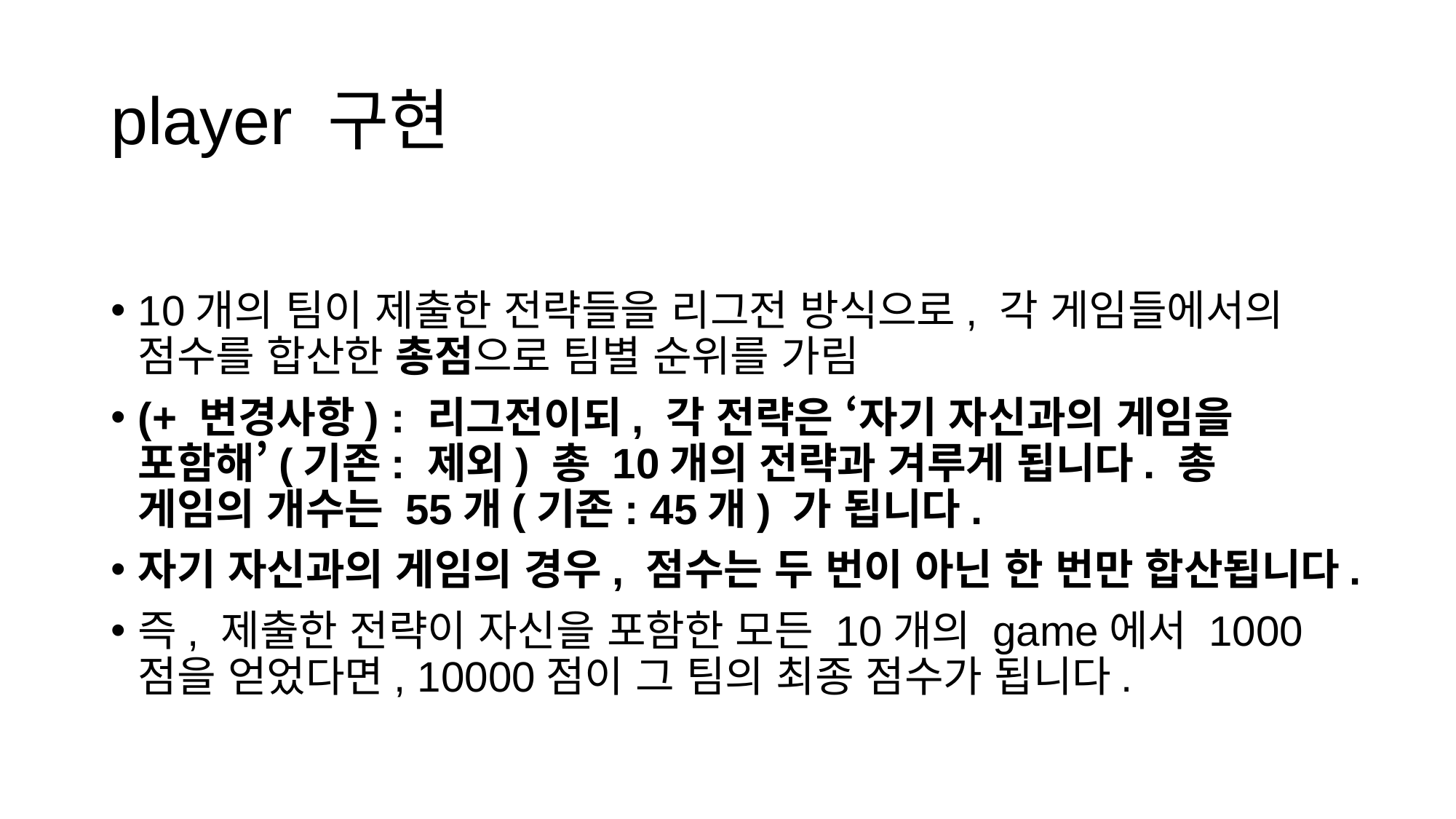

# player 구현

10개의 팀이 제출한 전략들을 리그전 방식으로, 각 게임들에서의 점수를 합산한 총점으로 팀별 순위를 가림
(+ 변경사항) : 리그전이되, 각 전략은 ‘자기 자신과의 게임을 포함해’(기존: 제외) 총 10개의 전략과 겨루게 됩니다. 총 게임의 개수는 55개(기존: 45개) 가 됩니다.
자기 자신과의 게임의 경우, 점수는 두 번이 아닌 한 번만 합산됩니다.
즉, 제출한 전략이 자신을 포함한 모든 10개의 game에서 1000점을 얻었다면, 10000점이 그 팀의 최종 점수가 됩니다.